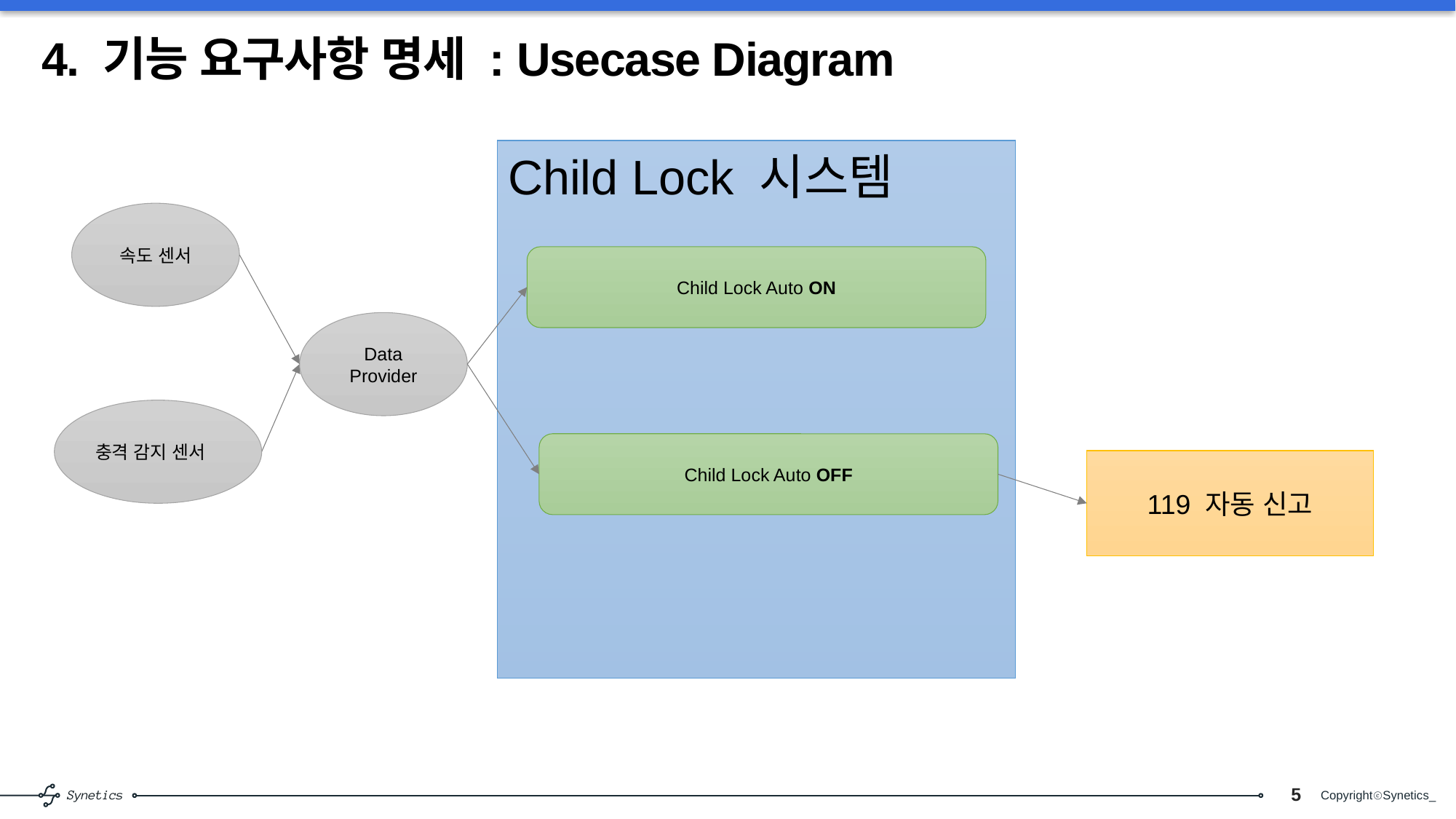

# 4. 기능 요구사항 명세 : Usecase Diagram
Child Lock 시스템
속도 센서
Child Lock Auto ON
Data Provider
충격 감지 센서
Child Lock Auto OFF
119 자동 신고